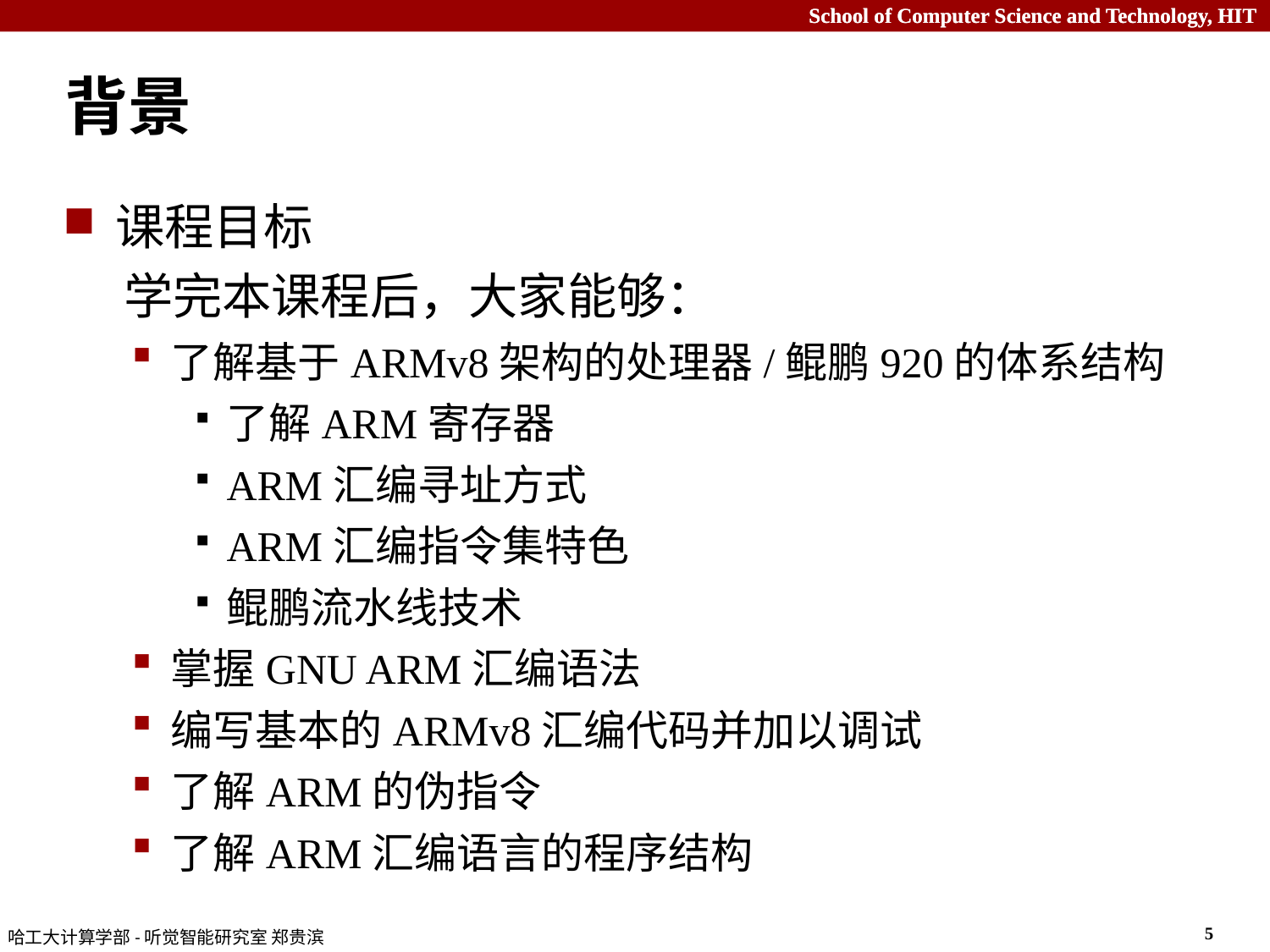

# 背景
课程目标
    学完本课程后，大家能够：
了解基于ARMv8架构的处理器/鲲鹏920的体系结构
了解ARM寄存器
ARM汇编寻址方式
ARM汇编指令集特色
鲲鹏流水线技术
掌握GNU ARM汇编语法
编写基本的ARMv8汇编代码并加以调试
了解ARM的伪指令
了解ARM汇编语言的程序结构